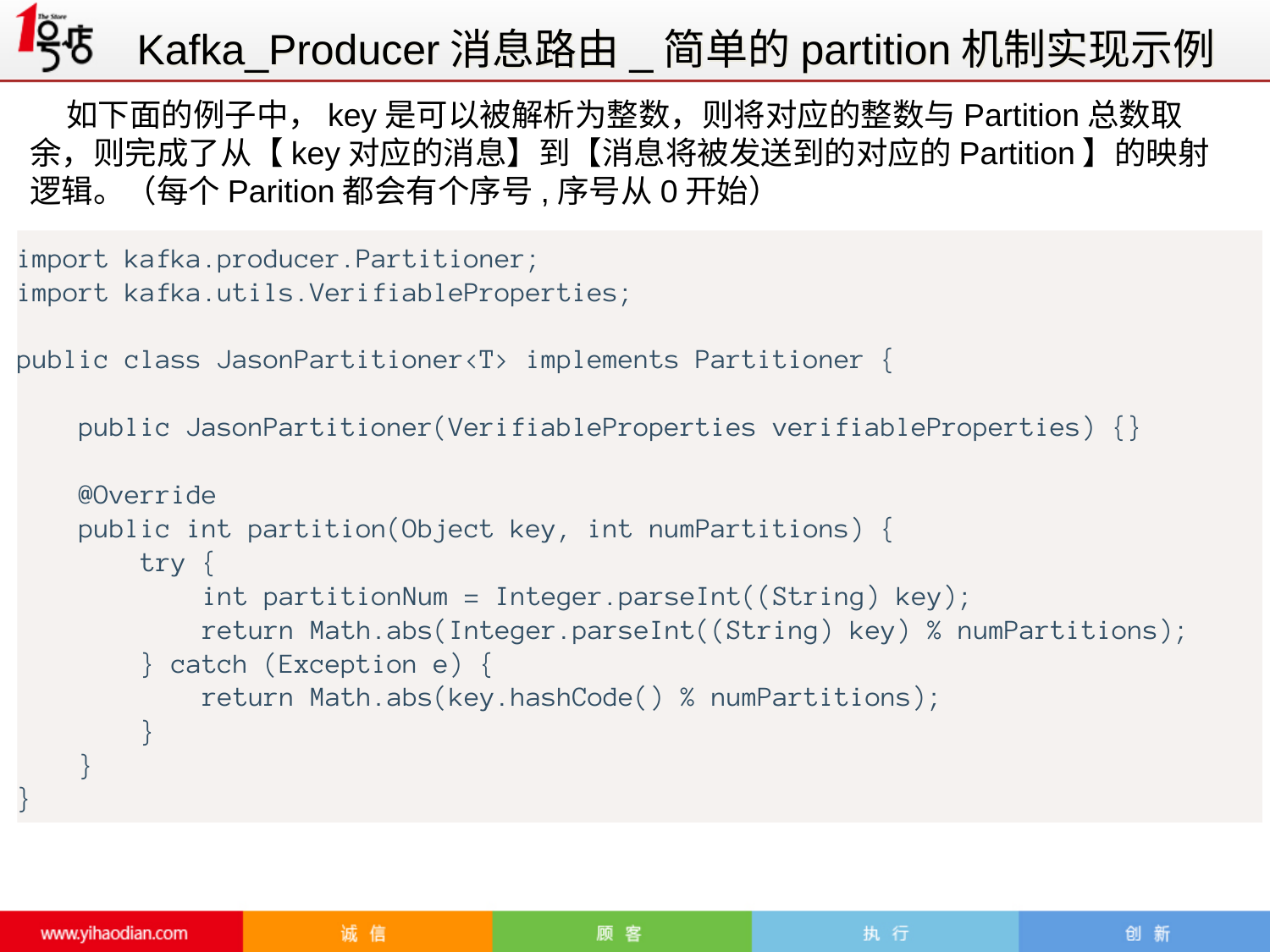

Kafka_Producer消息路由_简单的partition机制实现示例
    如下面的例子中，key是可以被解析为整数，则将对应的整数与Partition总数取余，则完成了从【key对应的消息】到【消息将被发送到的对应的Partition】的映射逻辑。（每个Parition都会有个序号,序号从0开始）
import kafka.producer.Partitioner;
import kafka.utils.VerifiableProperties;

public class JasonPartitioner<T> implements Partitioner {

    public JasonPartitioner(VerifiableProperties verifiableProperties) {}

    @Override
    public int partition(Object key, int numPartitions) {
        try {
            int partitionNum = Integer.parseInt((String) key);
            return Math.abs(Integer.parseInt((String) key) % numPartitions);
        } catch (Exception e) {
            return Math.abs(key.hashCode() % numPartitions);
        }
    }
}